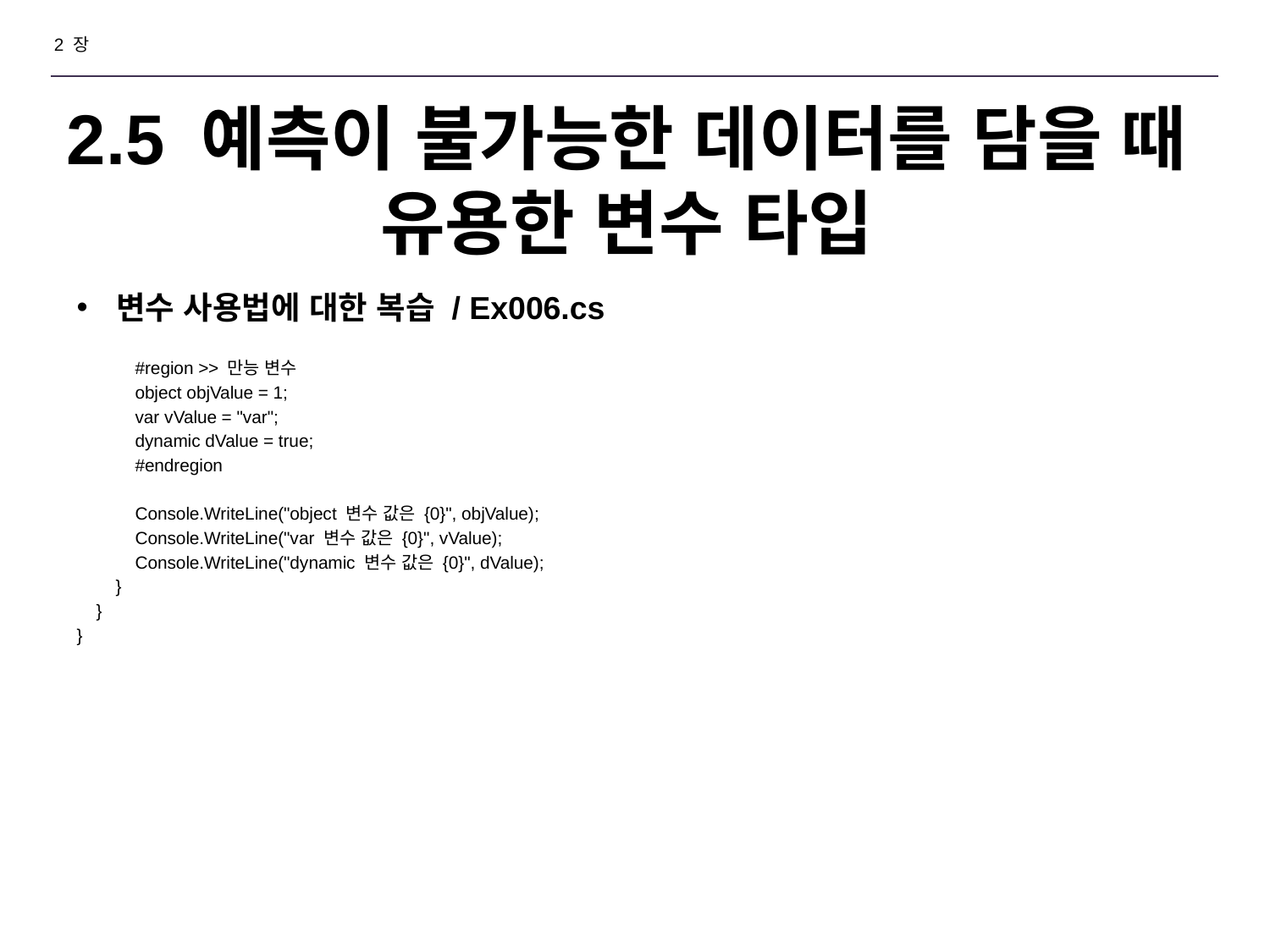

2 장
# 2.5 예측이 불가능한 데이터를 담을 때 유용한 변수 타입

변수 사용법에 대한 복습 / Ex006.cs
            #region >> 만능 변수
            object objValue = 1;
            var vValue = "var";
            dynamic dValue = true;
            #endregion

            Console.WriteLine("object 변수 값은 {0}", objValue);
            Console.WriteLine("var 변수 값은 {0}", vValue);
            Console.WriteLine("dynamic 변수 값은 {0}", dValue);
        }
    }
}